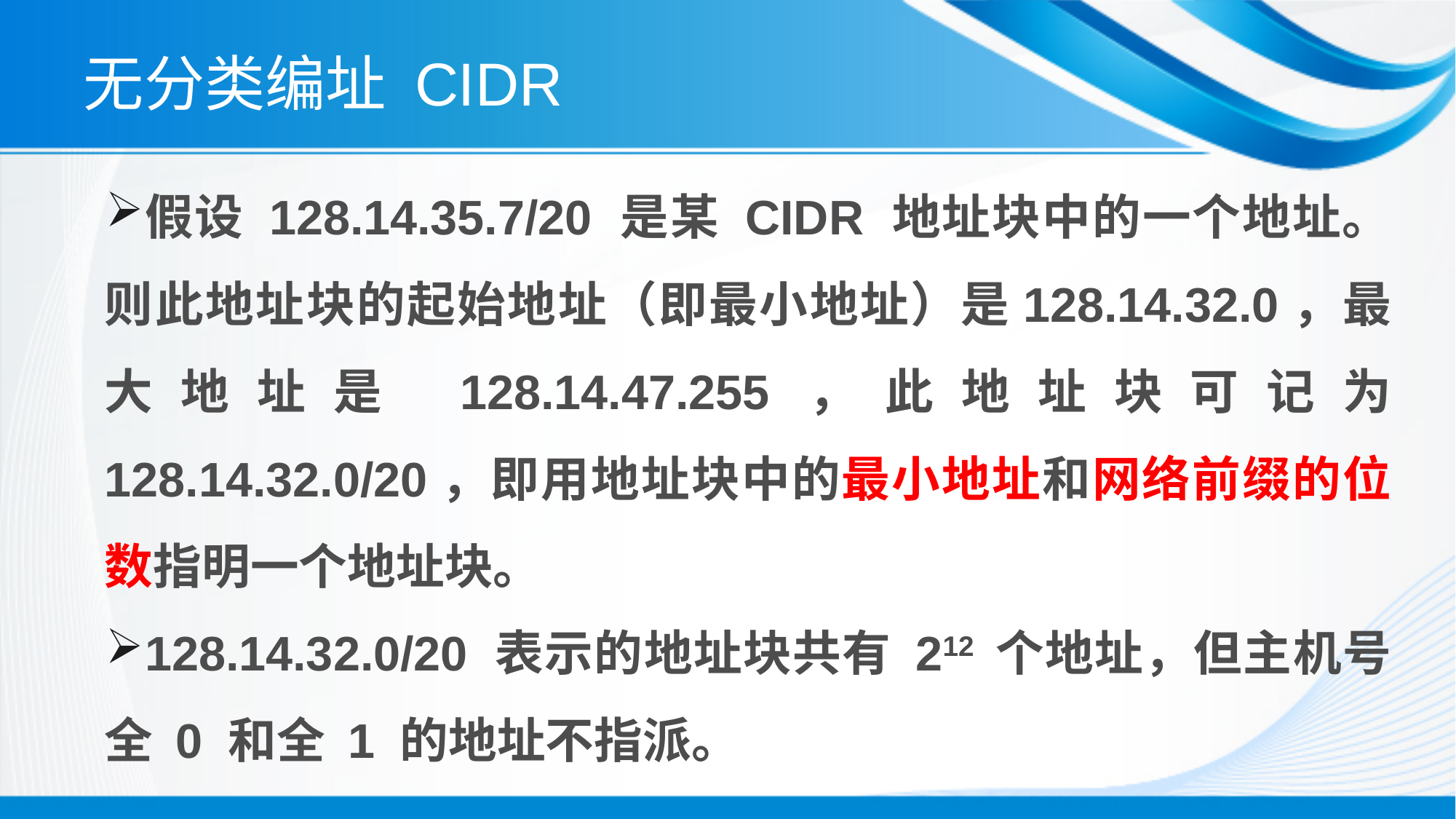

# 无分类编址 CIDR
假设 128.14.35.7/20 是某 CIDR 地址块中的一个地址。则此地址块的起始地址（即最小地址）是128.14.32.0，最大地址是 128.14.47.255，此地址块可记为 128.14.32.0/20，即用地址块中的最小地址和网络前缀的位数指明一个地址块。
128.14.32.0/20 表示的地址块共有 212 个地址，但主机号全 0 和全 1 的地址不指派。